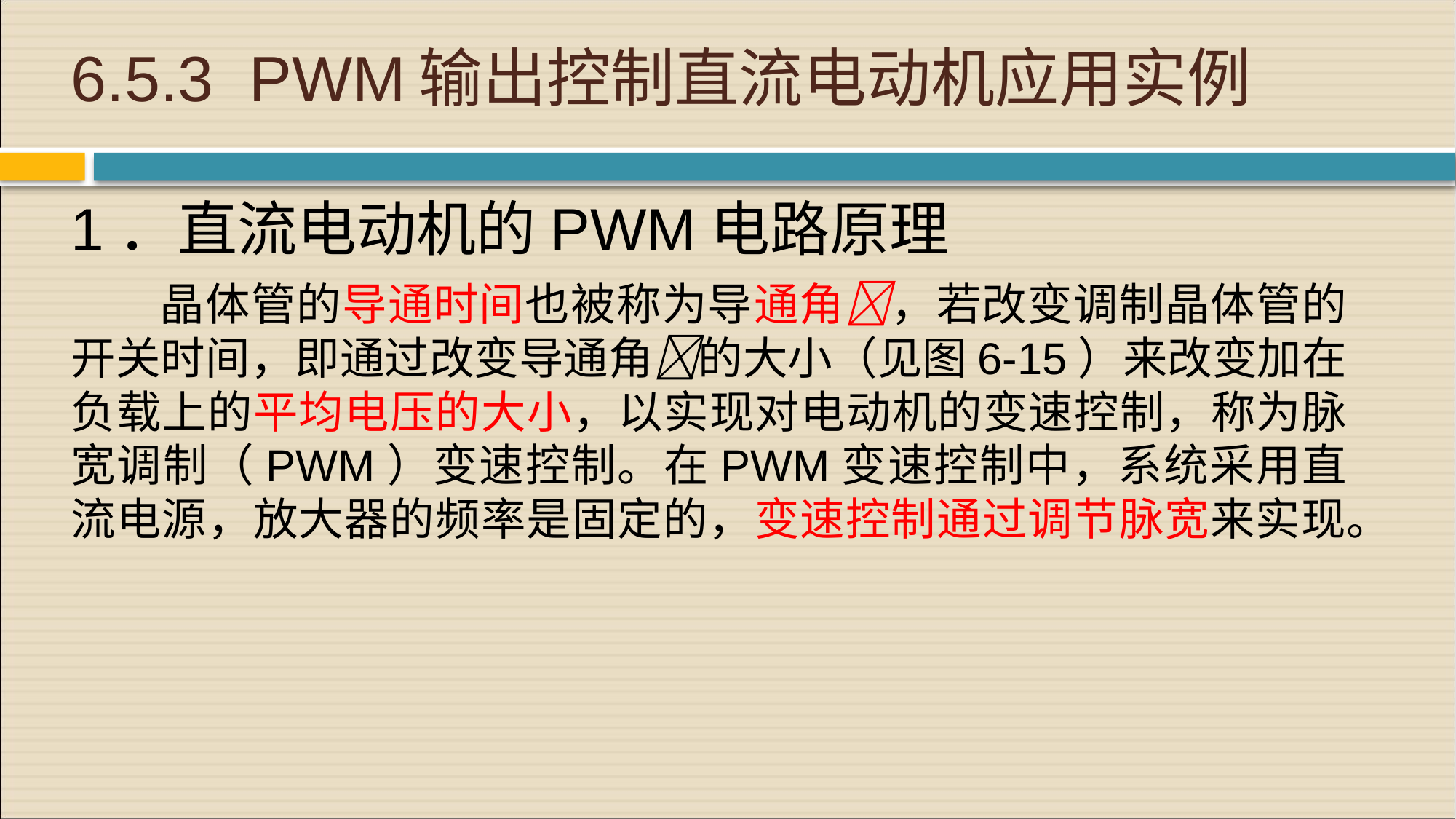

# 6.5.3  PWM输出控制直流电动机应用实例
1．直流电动机的PWM电路原理
       晶体管的导通时间也被称为导通角α，若改变调制晶体管的开关时间，即通过改变导通角α的大小（见图6-15）来改变加在负载上的平均电压的大小，以实现对电动机的变速控制，称为脉宽调制（PWM）变速控制。在PWM变速控制中，系统采用直流电源，放大器的频率是固定的，变速控制通过调节脉宽来实现。